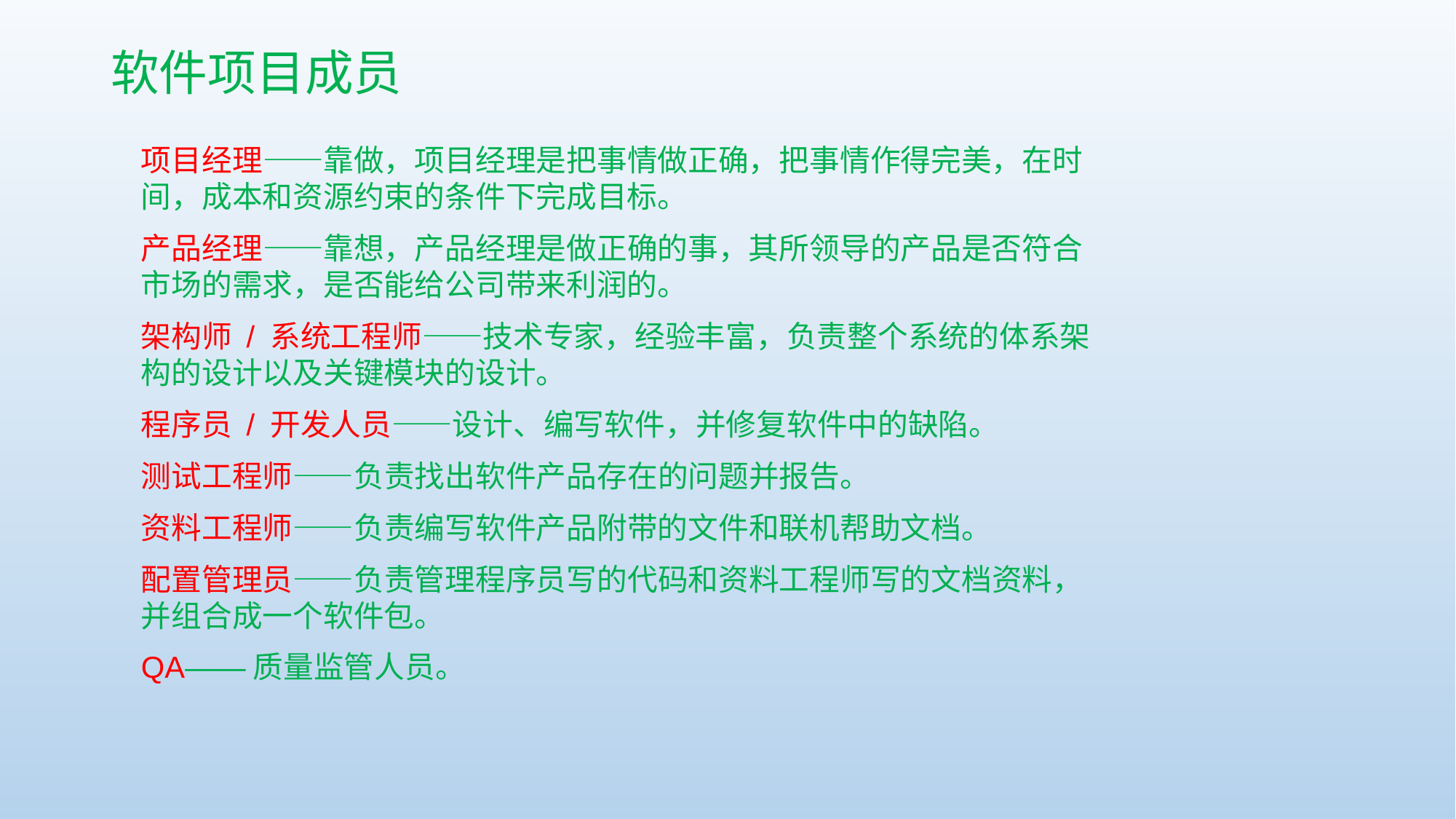

# 软件项目成员
项目经理——靠做，项目经理是把事情做正确，把事情作得完美，在时间，成本和资源约束的条件下完成目标。
产品经理——靠想，产品经理是做正确的事，其所领导的产品是否符合市场的需求，是否能给公司带来利润的。
架构师 / 系统工程师——技术专家，经验丰富，负责整个系统的体系架构的设计以及关键模块的设计。
程序员 / 开发人员——设计、编写软件，并修复软件中的缺陷。
测试工程师——负责找出软件产品存在的问题并报告。
资料工程师——负责编写软件产品附带的文件和联机帮助文档。
配置管理员——负责管理程序员写的代码和资料工程师写的文档资料，并组合成一个软件包。
QA——质量监管人员。